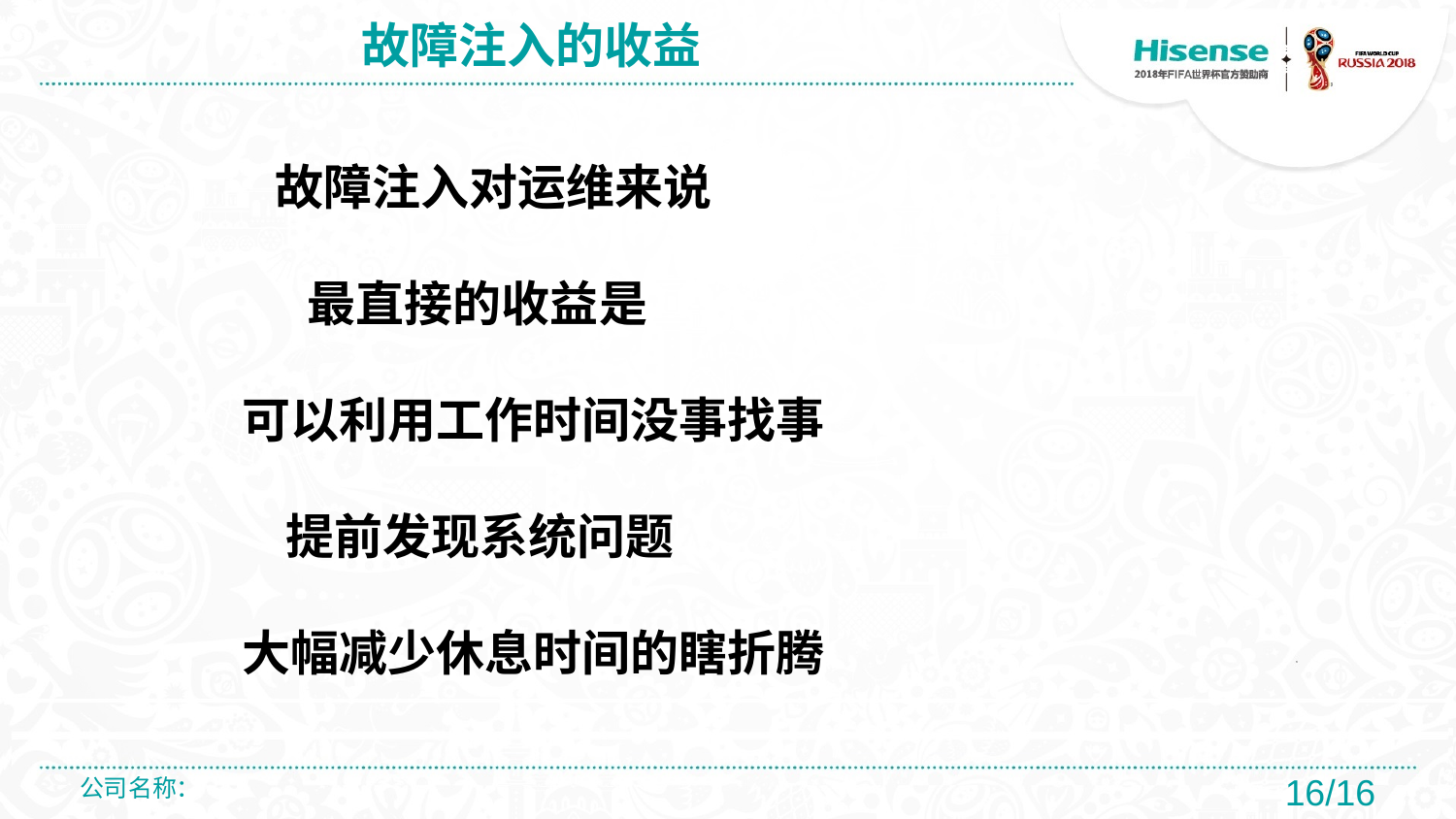

# 故障注入的收益
                             故障注入对运维来说

                                最直接的收益是

                          可以利用工作时间没事找事

                              提前发现系统问题

                          大幅减少休息时间的瞎折腾
公司名称：
16/16